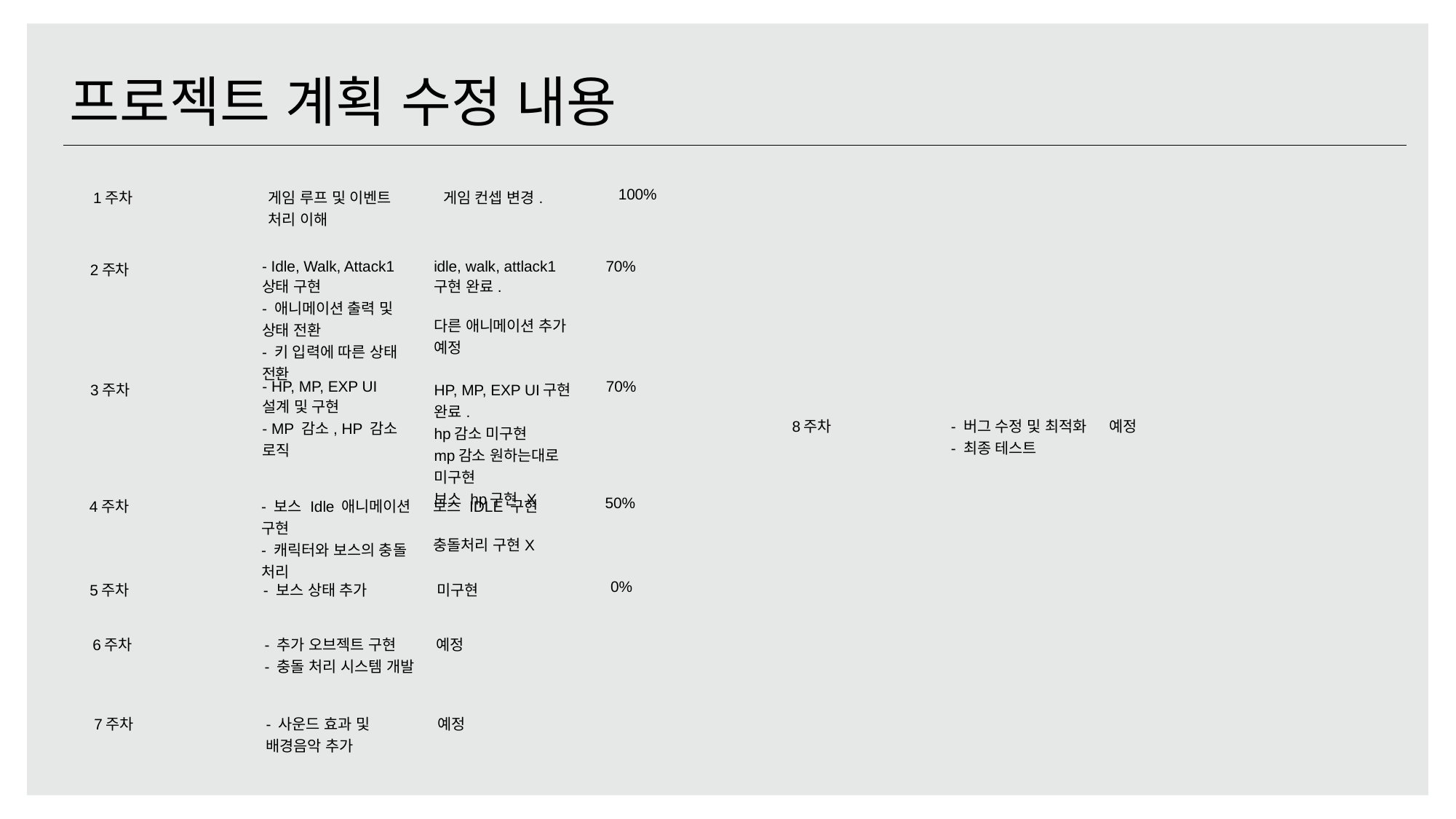

프로젝트 계획 수정 내용
| 1주차 | 게임 루프 및 이벤트 처리 이해 | 게임 컨셉 변경. | 100% |
| --- | --- | --- | --- |
| 2주차 | - Idle, Walk, Attack1 상태 구현 - 애니메이션 출력 및 상태 전환 - 키 입력에 따른 상태 전환 | idle, walk, attlack1 구현 완료. 다른 애니메이션 추가 예정 | 70% |
| --- | --- | --- | --- |
| 3주차 | - HP, MP, EXP UI 설계 및 구현 - MP 감소, HP 감소 로직 | HP, MP, EXP UI구현 완료. hp감소 미구현 mp감소 원하는대로 미구현 보스 hp구현 X | 70% |
| --- | --- | --- | --- |
| 8주차 | - 버그 수정 및 최적화 - 최종 테스트 | 예정 |  |
| --- | --- | --- | --- |
| 4주차 | - 보스 Idle 애니메이션 구현 - 캐릭터와 보스의 충돌 처리 | 보스 IDLE 구현 충돌처리 구현X | 50% |
| --- | --- | --- | --- |
| 5주차 | - 보스 상태 추가 | 미구현 | 0% |
| --- | --- | --- | --- |
| 6주차 | - 추가 오브젝트 구현 - 충돌 처리 시스템 개발 | 예정 |  |
| --- | --- | --- | --- |
| 7주차 | - 사운드 효과 및 배경음악 추가 | 예정 |  |
| --- | --- | --- | --- |